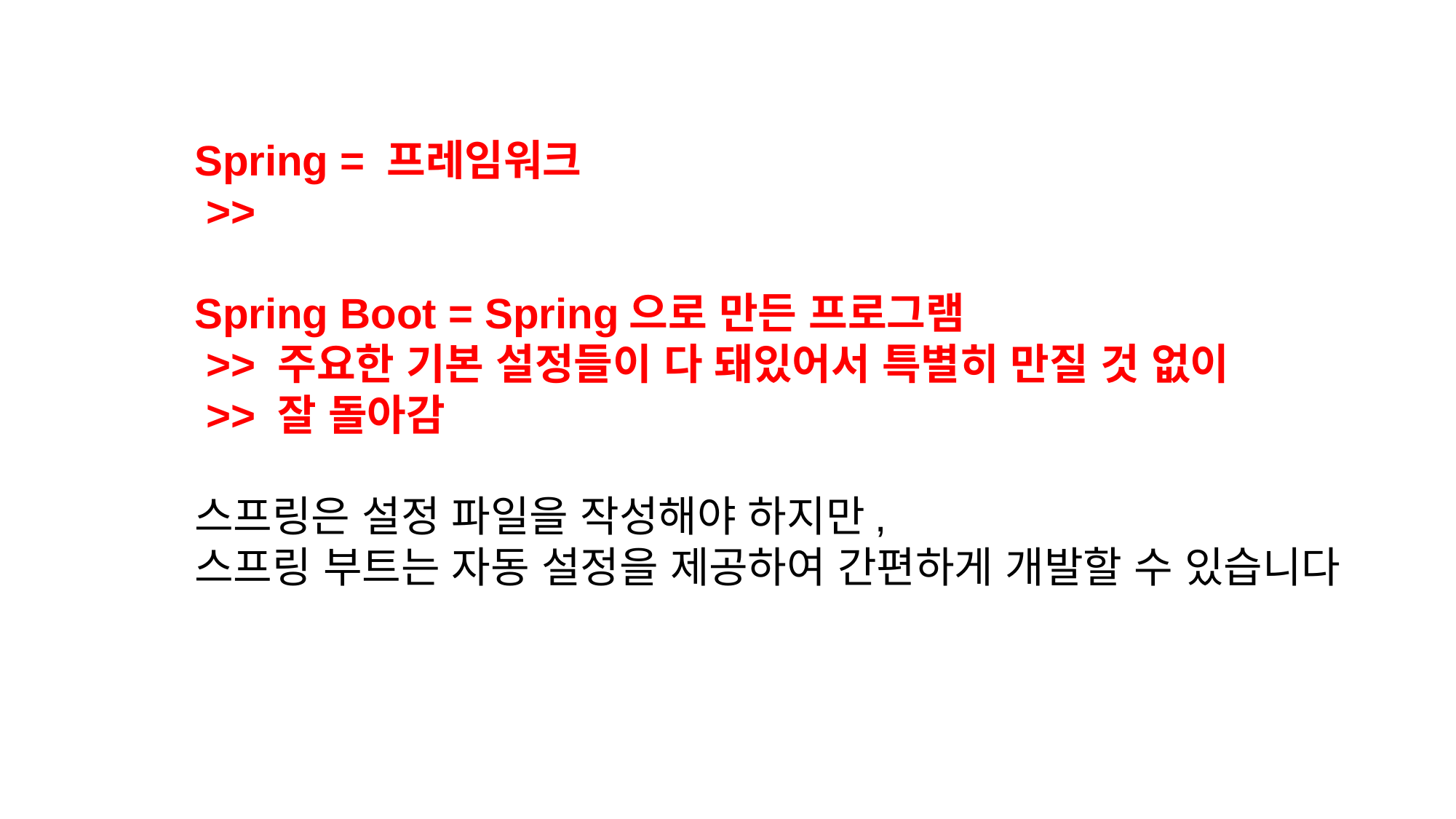

Spring = 프레임워크
 >>

Spring Boot = Spring으로 만든 프로그램
 >> 주요한 기본 설정들이 다 돼있어서 특별히 만질 것 없이
 >> 잘 돌아감

스프링은 설정 파일을 작성해야 하지만,
스프링 부트는 자동 설정을 제공하여 간편하게 개발할 수 있습니다